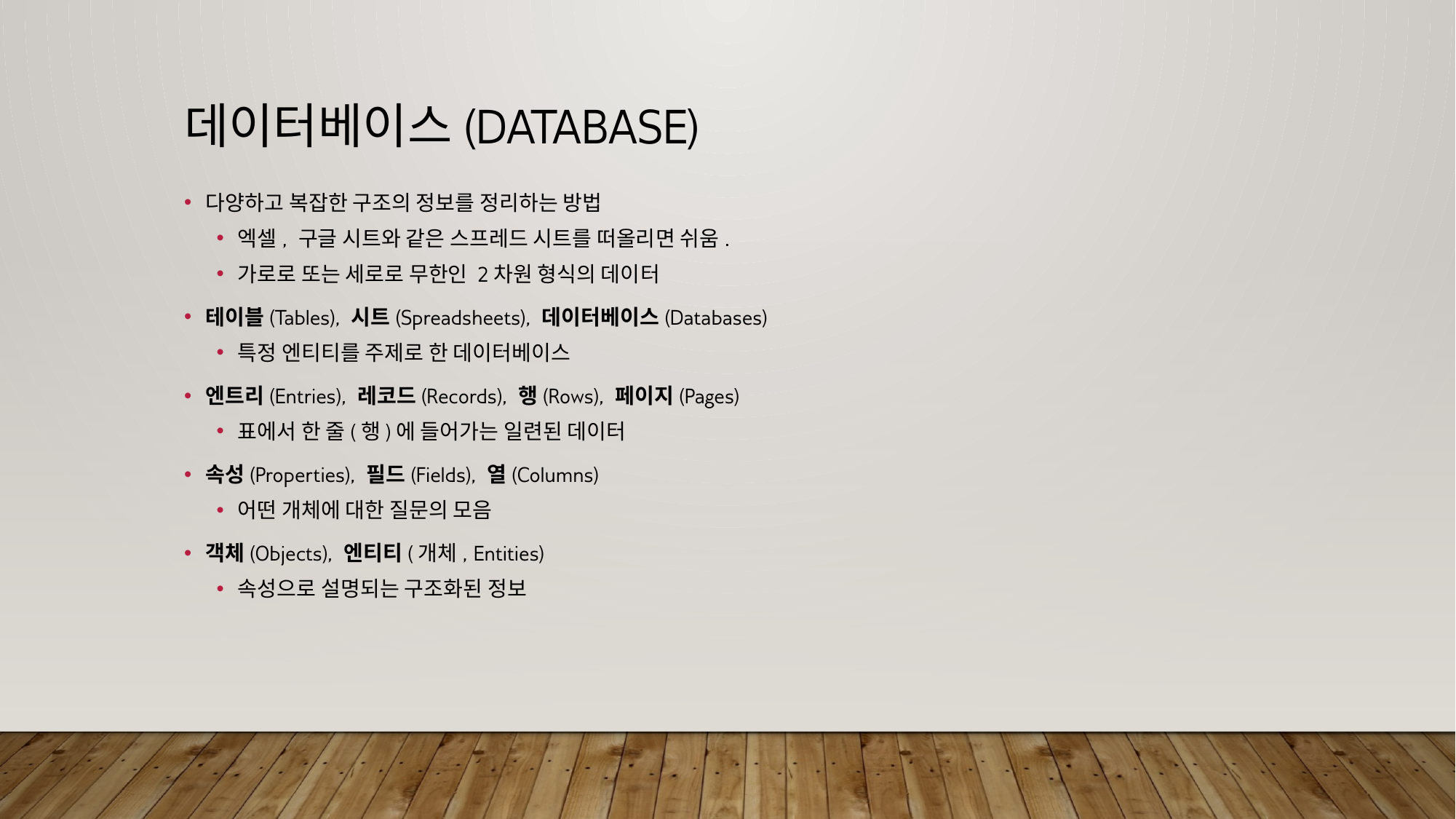

# 데이터베이스(Database)
다양하고 복잡한 구조의 정보를 정리하는 방법
엑셀, 구글 시트와 같은 스프레드 시트를 떠올리면 쉬움.
가로로 또는 세로로 무한인 2차원 형식의 데이터
테이블(Tables), 시트(Spreadsheets), 데이터베이스(Databases)
특정 엔티티를 주제로 한 데이터베이스
엔트리(Entries), 레코드(Records), 행(Rows), 페이지(Pages)
표에서 한 줄(행)에 들어가는 일련된 데이터
속성(Properties), 필드(Fields), 열(Columns)
어떤 개체에 대한 질문의 모음
객체(Objects), 엔티티(개체, Entities)
속성으로 설명되는 구조화된 정보